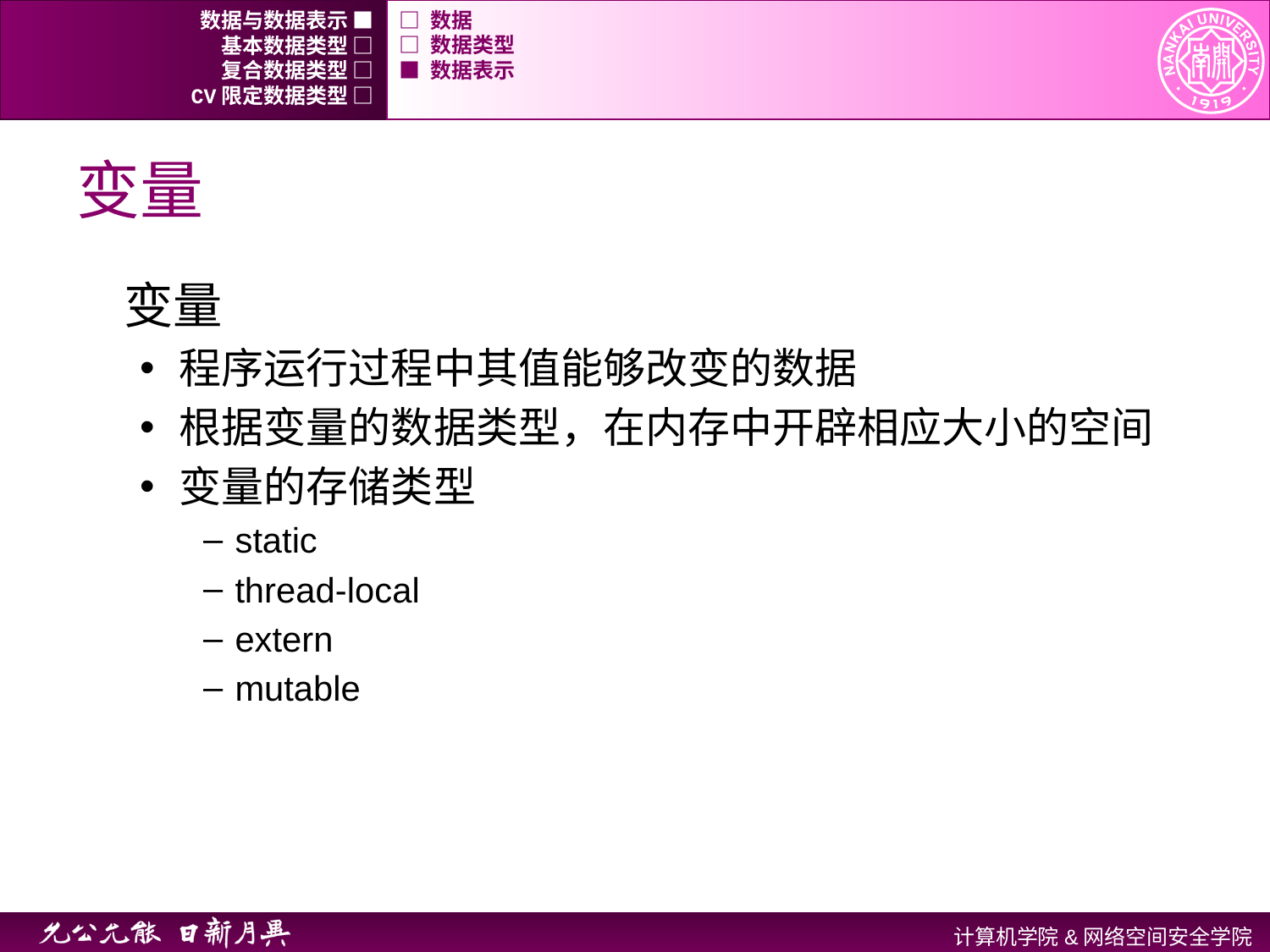

数据与数据表示 ■
□ 数据
基本数据类型 □
□ 数据类型
复合数据类型 □
■ 数据表示
CV限定数据类型 □
# 变量
变量
程序运行过程中其值能够改变的数据
根据变量的数据类型，在内存中开辟相应大小的空间
变量的存储类型
static
thread-local
extern
mutable